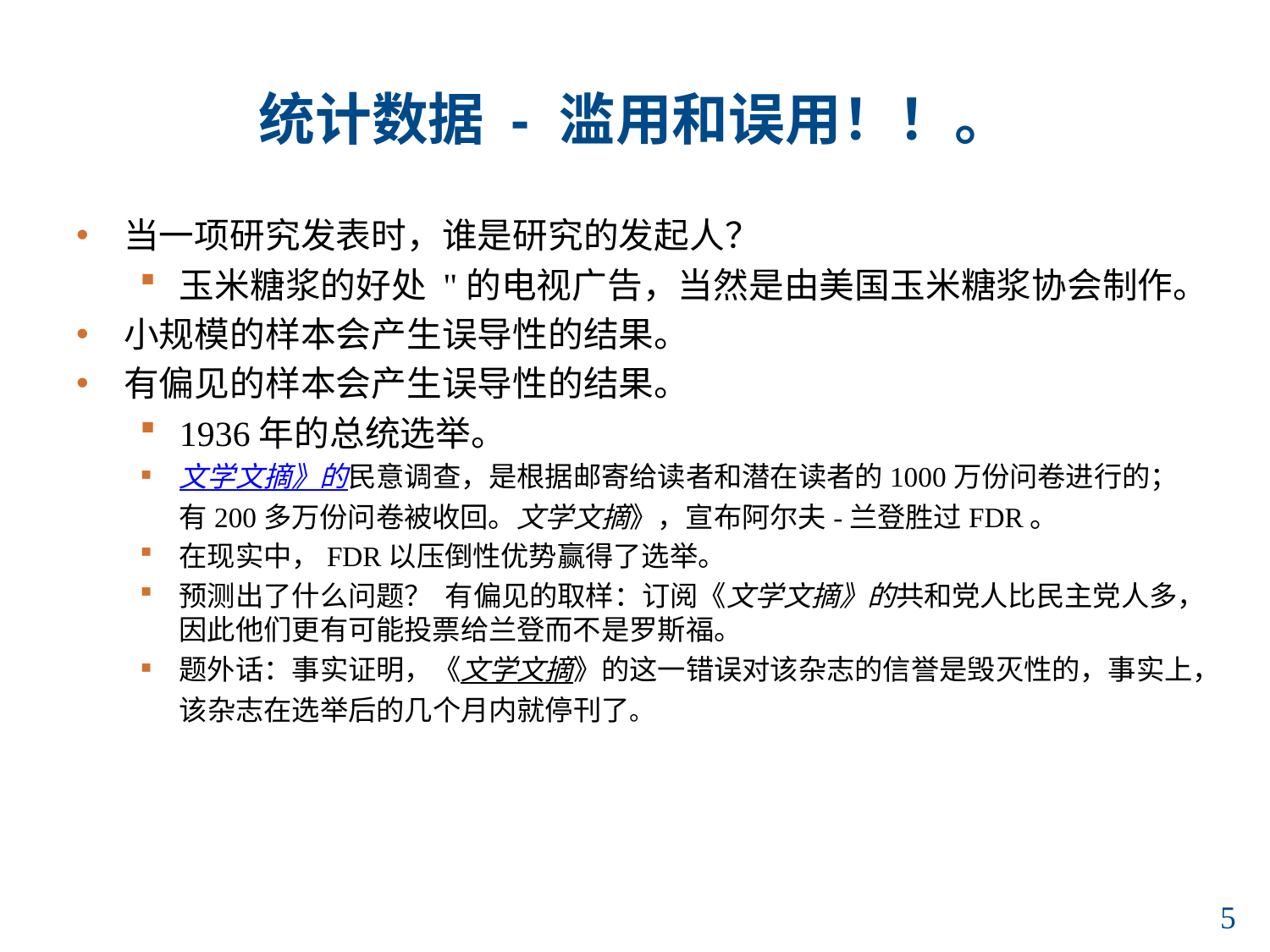

# 统计数据 - 滥用和误用！！。
当一项研究发表时，谁是研究的发起人？
玉米糖浆的好处 "的电视广告，当然是由美国玉米糖浆协会制作。
小规模的样本会产生误导性的结果。
有偏见的样本会产生误导性的结果。
1936年的总统选举。
文学文摘》的民意调查，是根据邮寄给读者和潜在读者的1000万份问卷进行的；有200多万份问卷被收回。文学文摘》，宣布阿尔夫-兰登胜过FDR。
在现实中，FDR以压倒性优势赢得了选举。
预测出了什么问题？  有偏见的取样：订阅《文学文摘》的共和党人比民主党人多，因此他们更有可能投票给兰登而不是罗斯福。
题外话：事实证明，《文学文摘》的这一错误对该杂志的信誉是毁灭性的，事实上，该杂志在选举后的几个月内就停刊了。
5